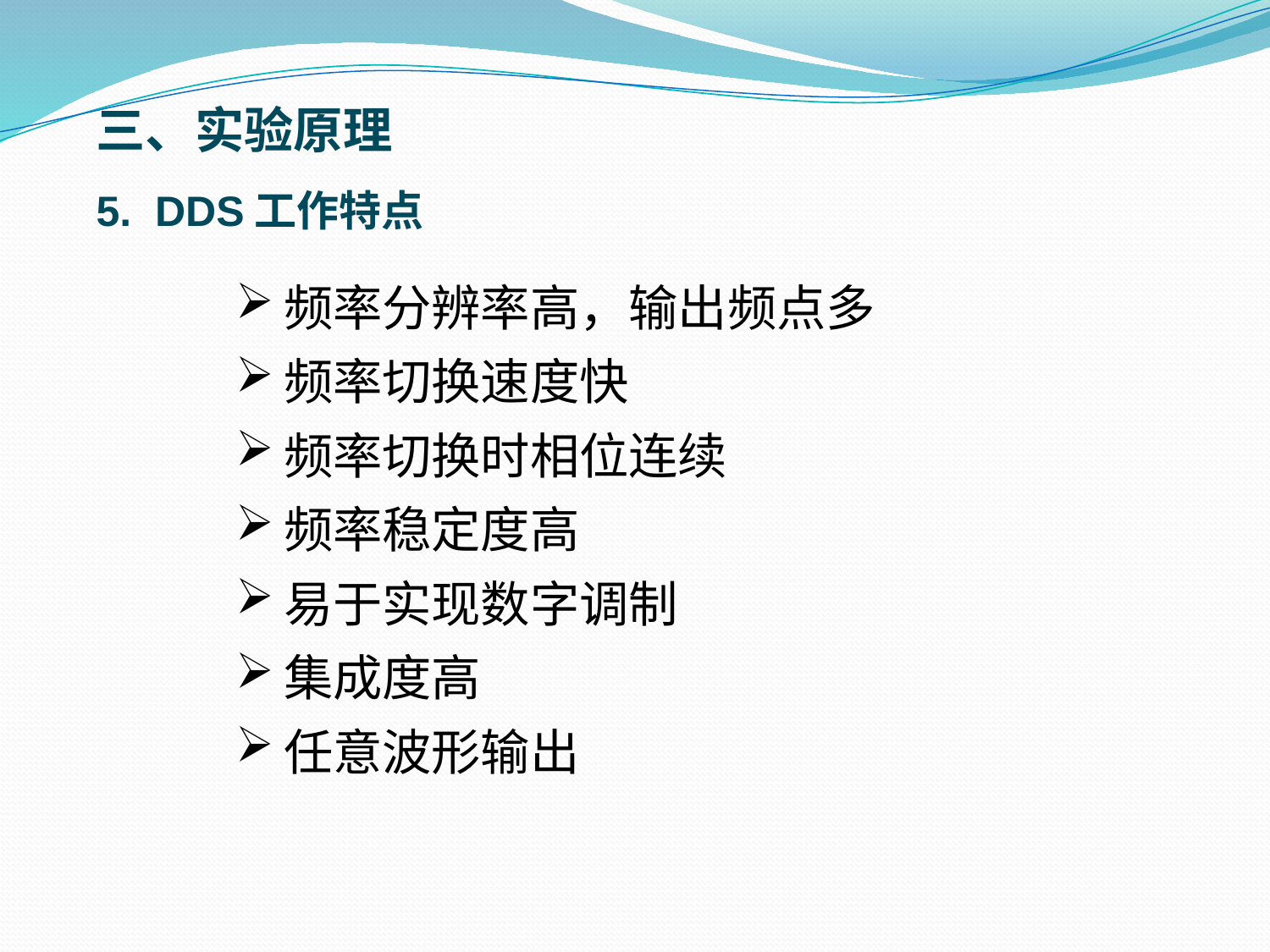

三、实验原理
5.  DDS工作特点
频率分辨率高，输出频点多
频率切换速度快
频率切换时相位连续
频率稳定度高
易于实现数字调制
集成度高
任意波形输出